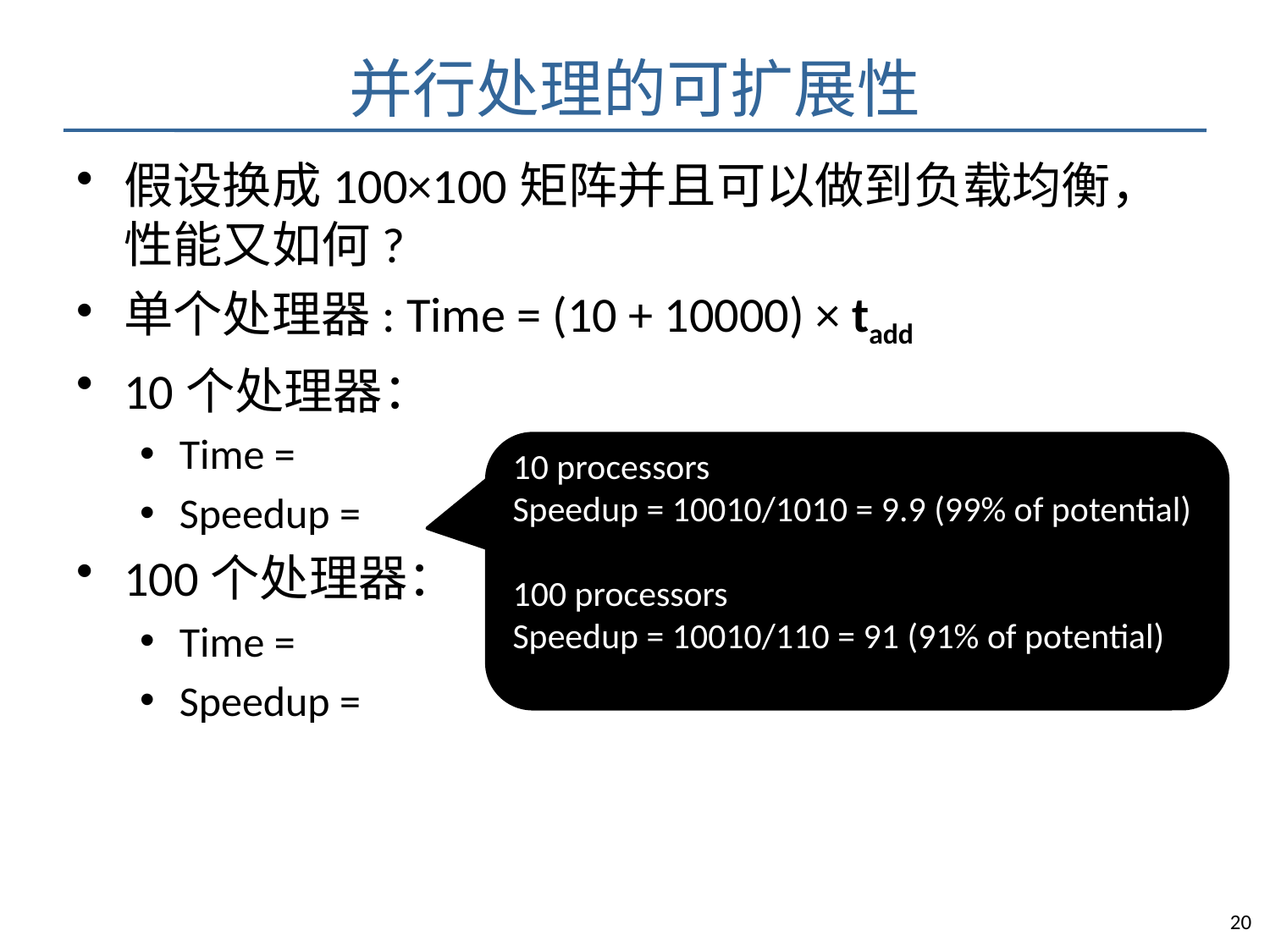

并行处理的可扩展性
假设换成100×100矩阵并且可以做到负载均衡，性能又如何?
单个处理器: Time = (10 + 10000) × tadd
10个处理器：
Time =
Speedup =
100个处理器：
Time =
Speedup =
10 processors
Speedup = 10010/1010 = 9.9 (99% of potential)

100 processors
Speedup = 10010/110 = 91 (91% of potential)

20